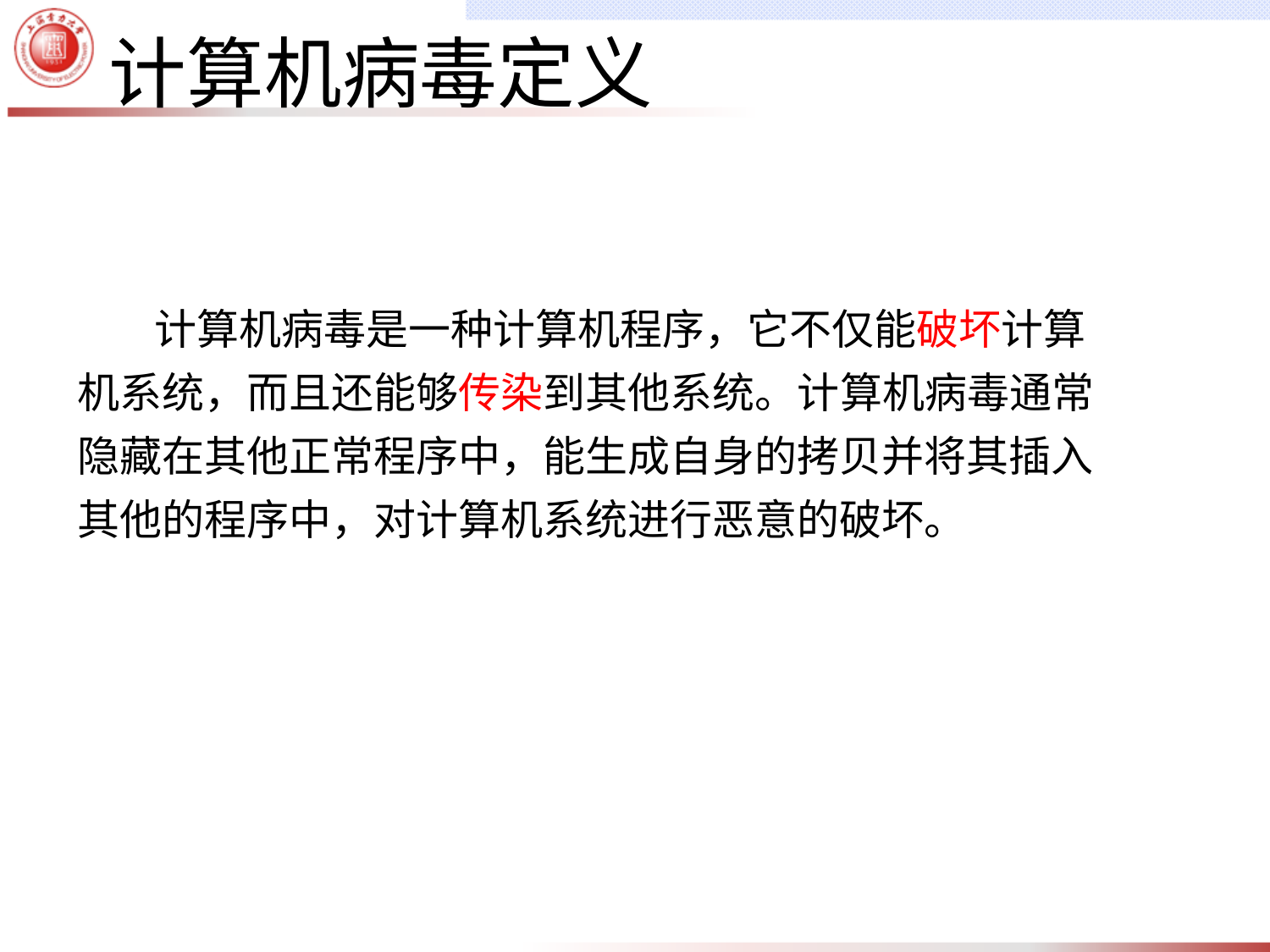

计算机病毒定义
       计算机病毒是一种计算机程序，它不仅能破坏计算机系统，而且还能够传染到其他系统。计算机病毒通常隐藏在其他正常程序中，能生成自身的拷贝并将其插入其他的程序中，对计算机系统进行恶意的破坏。